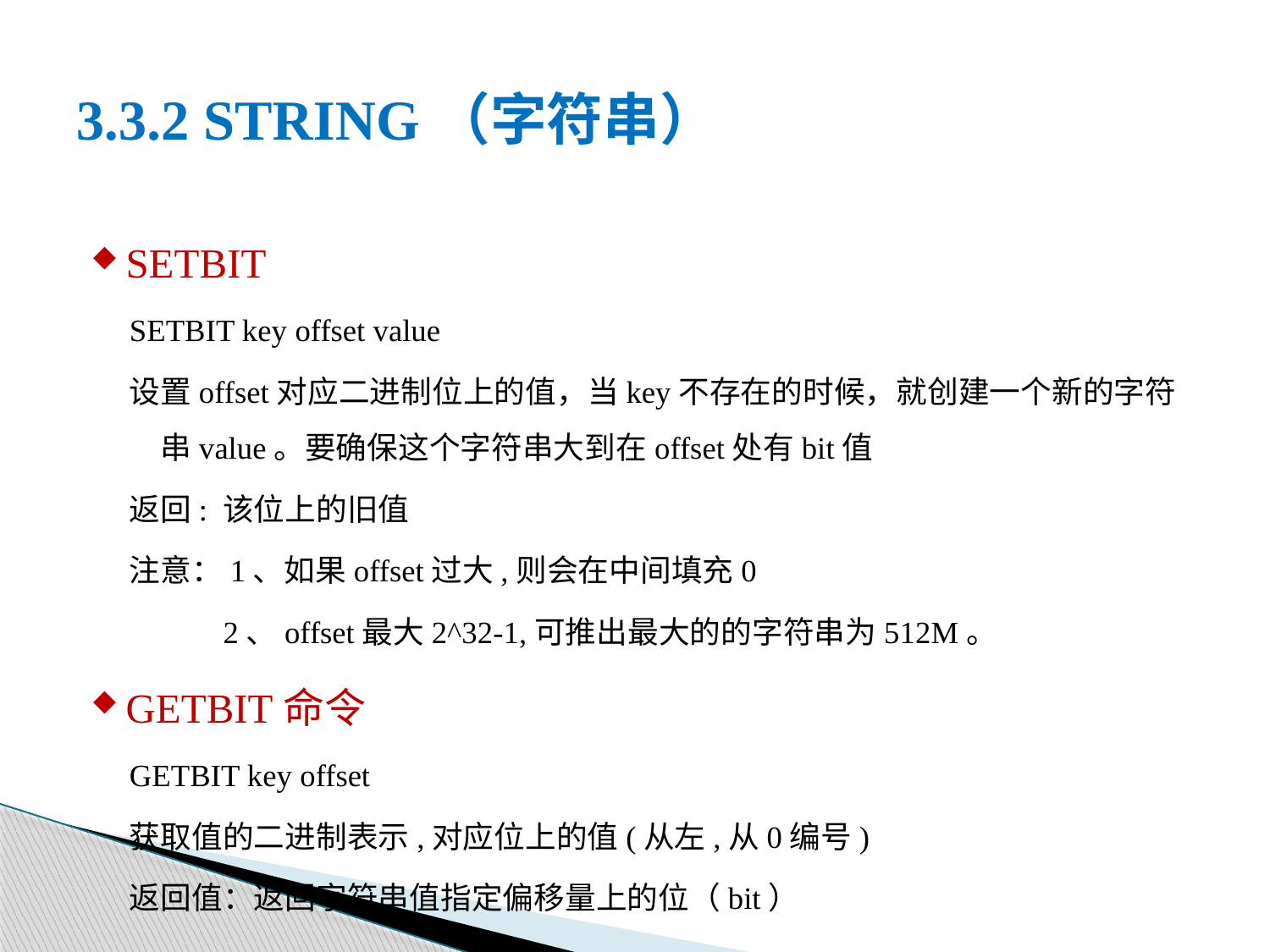

# 3.3.2 STRING（字符串）
SETBIT
SETBIT key offset value
设置offset对应二进制位上的值，当key不存在的时候，就创建一个新的字符串value。要确保这个字符串大到在offset处有bit值
返回: 该位上的旧值
注意：1、如果offset过大,则会在中间填充0
	        2、offset最大2^32-1,可推出最大的的字符串为512M。
GETBIT命令
GETBIT key offset
获取值的二进制表示,对应位上的值(从左,从0编号)
返回值：返回字符串值指定偏移量上的位（bit）